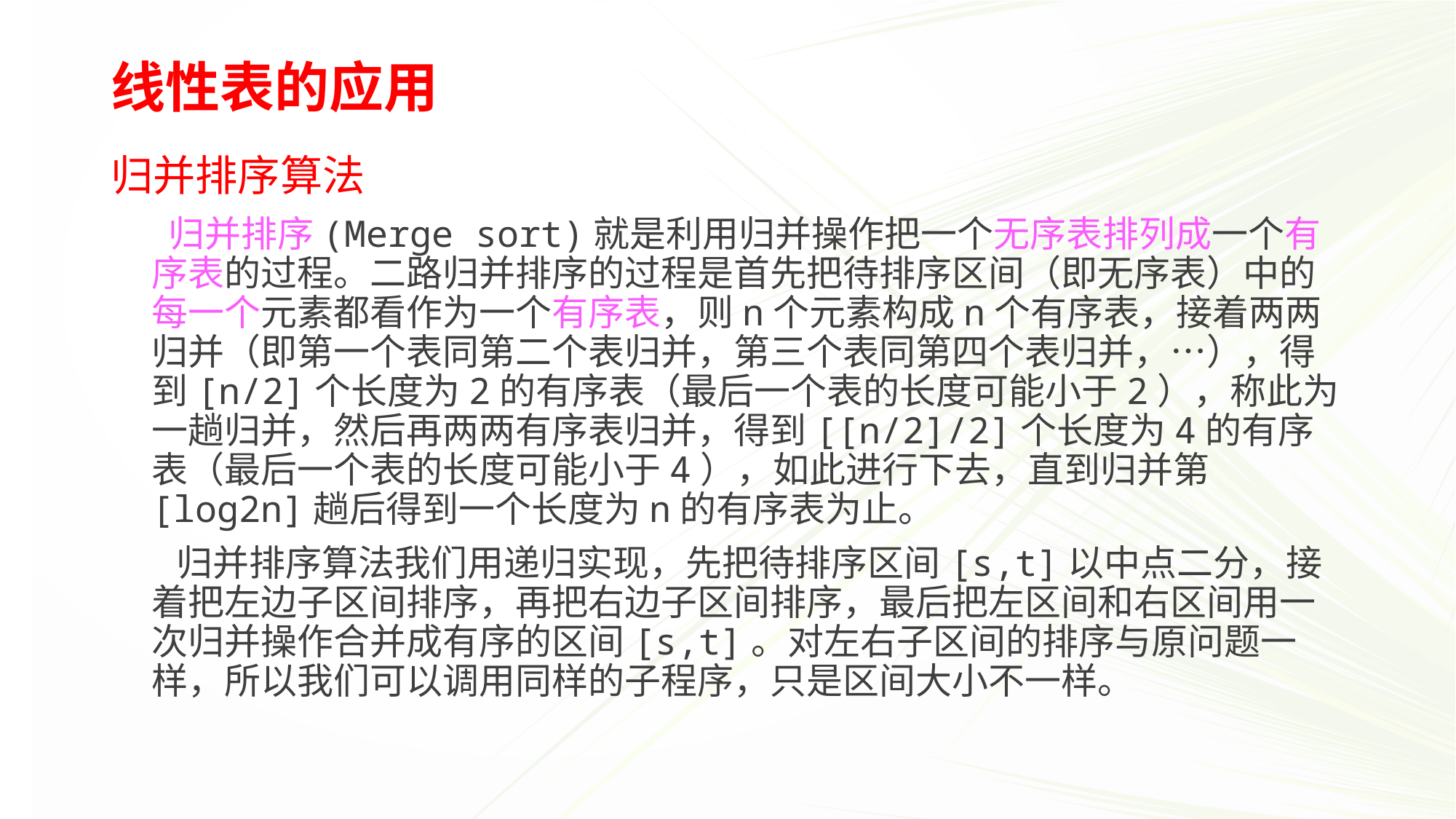

# 线性表的应用
归并排序算法
      归并排序(Merge sort)就是利用归并操作把一个无序表排列成一个有序表的过程。二路归并排序的过程是首先把待排序区间（即无序表）中的每一个元素都看作为一个有序表，则n个元素构成n个有序表，接着两两归并（即第一个表同第二个表归并，第三个表同第四个表归并，…），得到[n/2]个长度为2的有序表（最后一个表的长度可能小于2），称此为一趟归并，然后再两两有序表归并，得到[[n/2]/2]个长度为4的有序表（最后一个表的长度可能小于4），如此进行下去，直到归并第[log2n]趟后得到一个长度为n的有序表为止。
       归并排序算法我们用递归实现，先把待排序区间[s,t]以中点二分，接着把左边子区间排序，再把右边子区间排序，最后把左区间和右区间用一次归并操作合并成有序的区间[s,t]。对左右子区间的排序与原问题一样，所以我们可以调用同样的子程序，只是区间大小不一样。